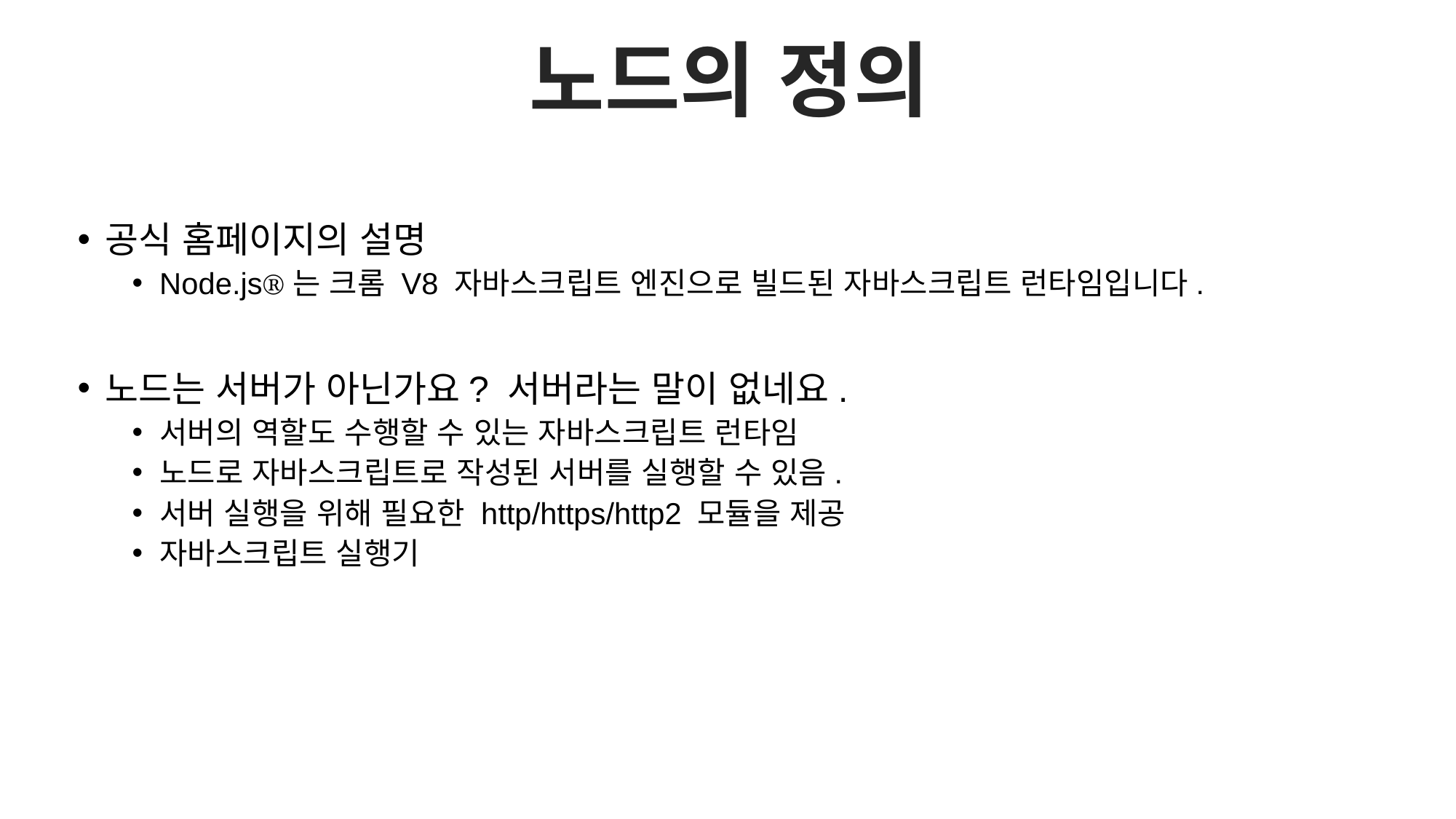

노드의 정의
공식 홈페이지의 설명
Node.jsⓇ는 크롬 V8 자바스크립트 엔진으로 빌드된 자바스크립트 런타임입니다.

노드는 서버가 아닌가요? 서버라는 말이 없네요.
서버의 역할도 수행할 수 있는 자바스크립트 런타임
노드로 자바스크립트로 작성된 서버를 실행할 수 있음.
서버 실행을 위해 필요한 http/https/http2 모듈을 제공
자바스크립트 실행기